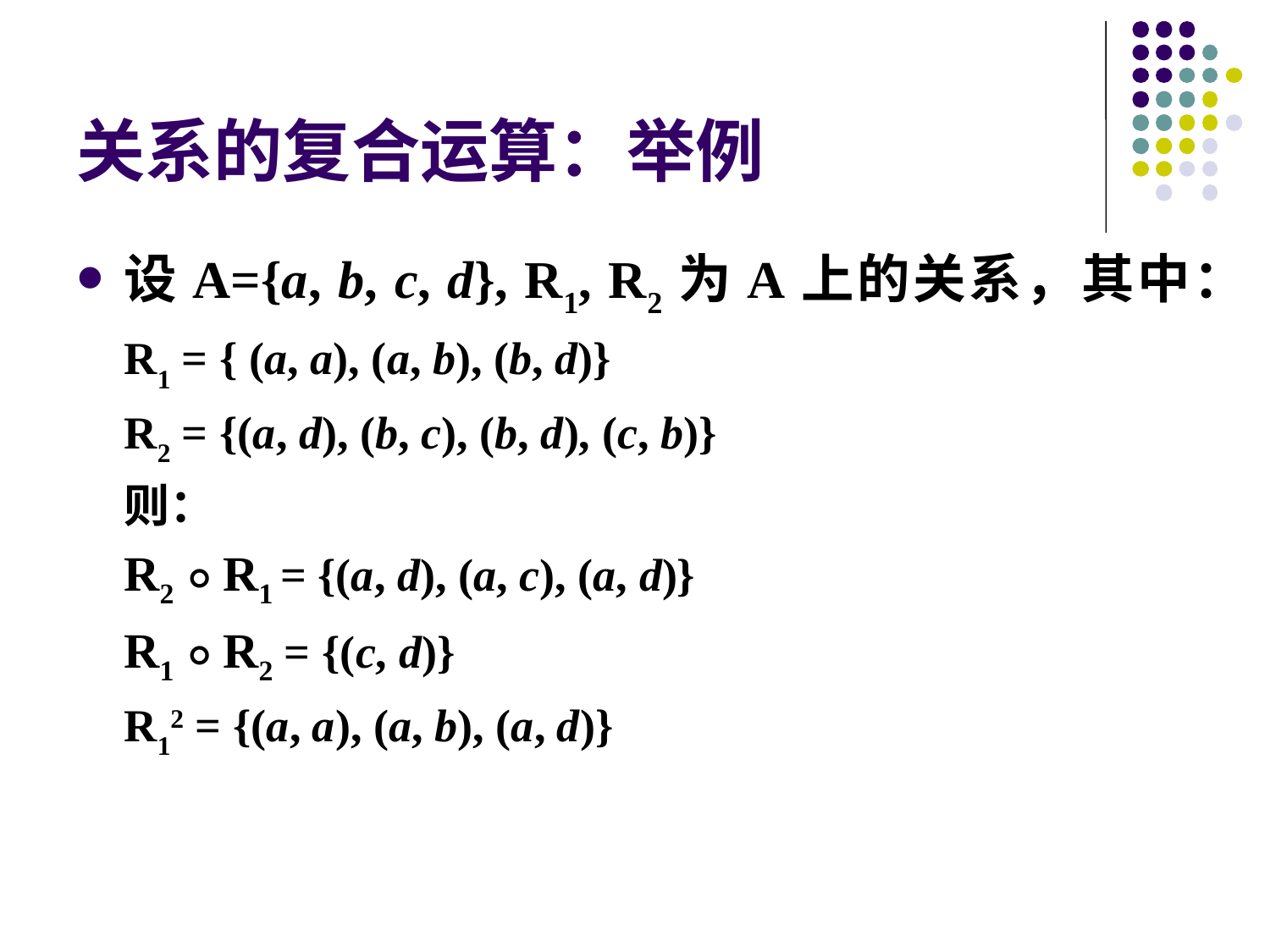

# 关系的复合运算：举例
设A={a, b, c, d}, R1, R2为A上的关系，其中：
R1 = { (a, a), (a, b), (b, d)}
R2 = {(a, d), (b, c), (b, d), (c, b)}
则：
R2   ⃘ R1 = {(a, d), (a, c), (a, d)}
R1   ⃘ R2 = {(c, d)}
R12 = {(a, a), (a, b), (a, d)}